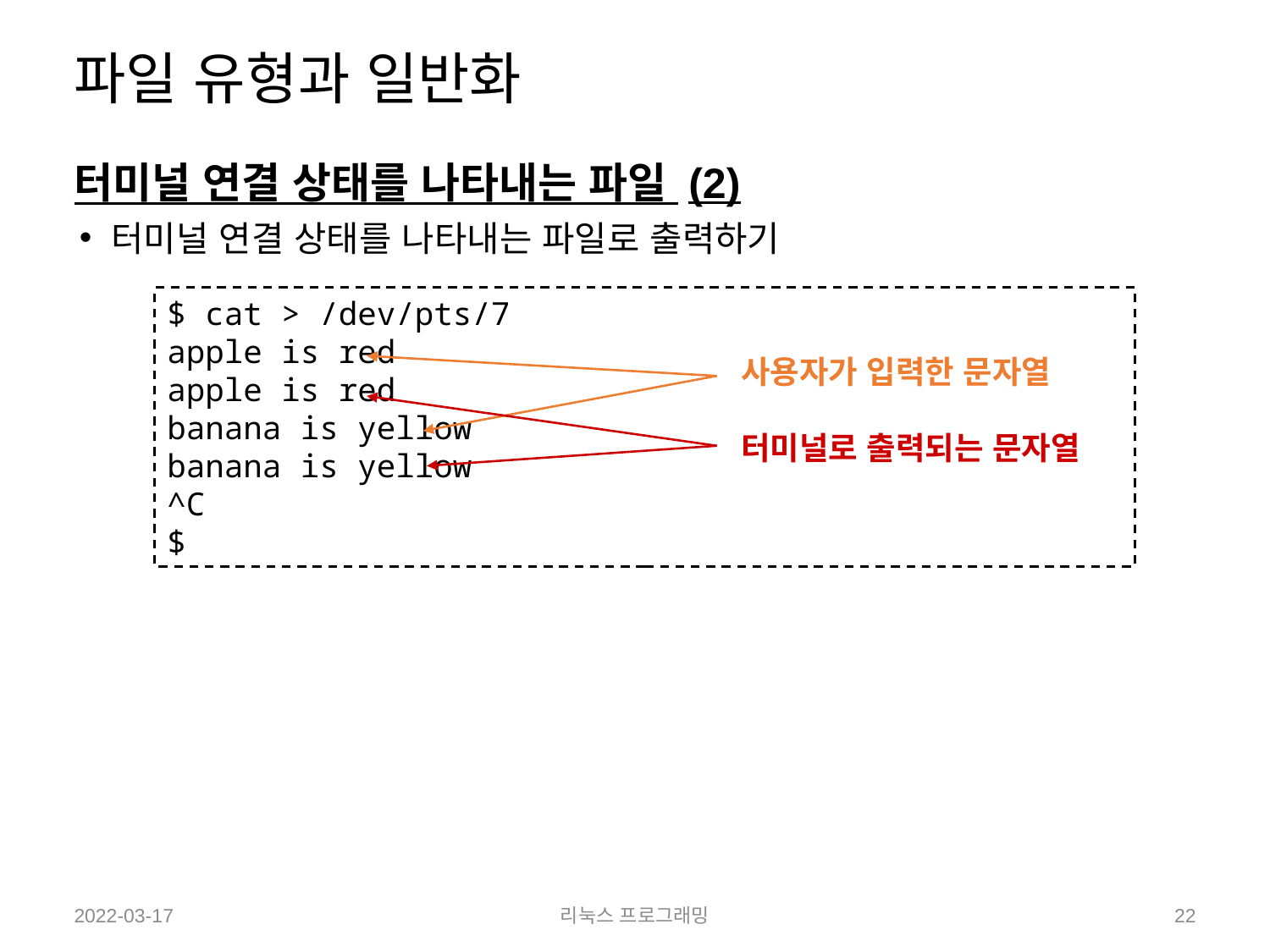

# 파일 유형과 일반화
터미널 연결 상태를 나타내는 파일 (2)
터미널 연결 상태를 나타내는 파일로 출력하기

$ cat > /dev/pts/7
apple is red
apple is red
banana is yellow
banana is yellow
^C
$
사용자가 입력한 문자열

터미널로 출력되는 문자열

2022-03-17
리눅스 프로그래밍
22